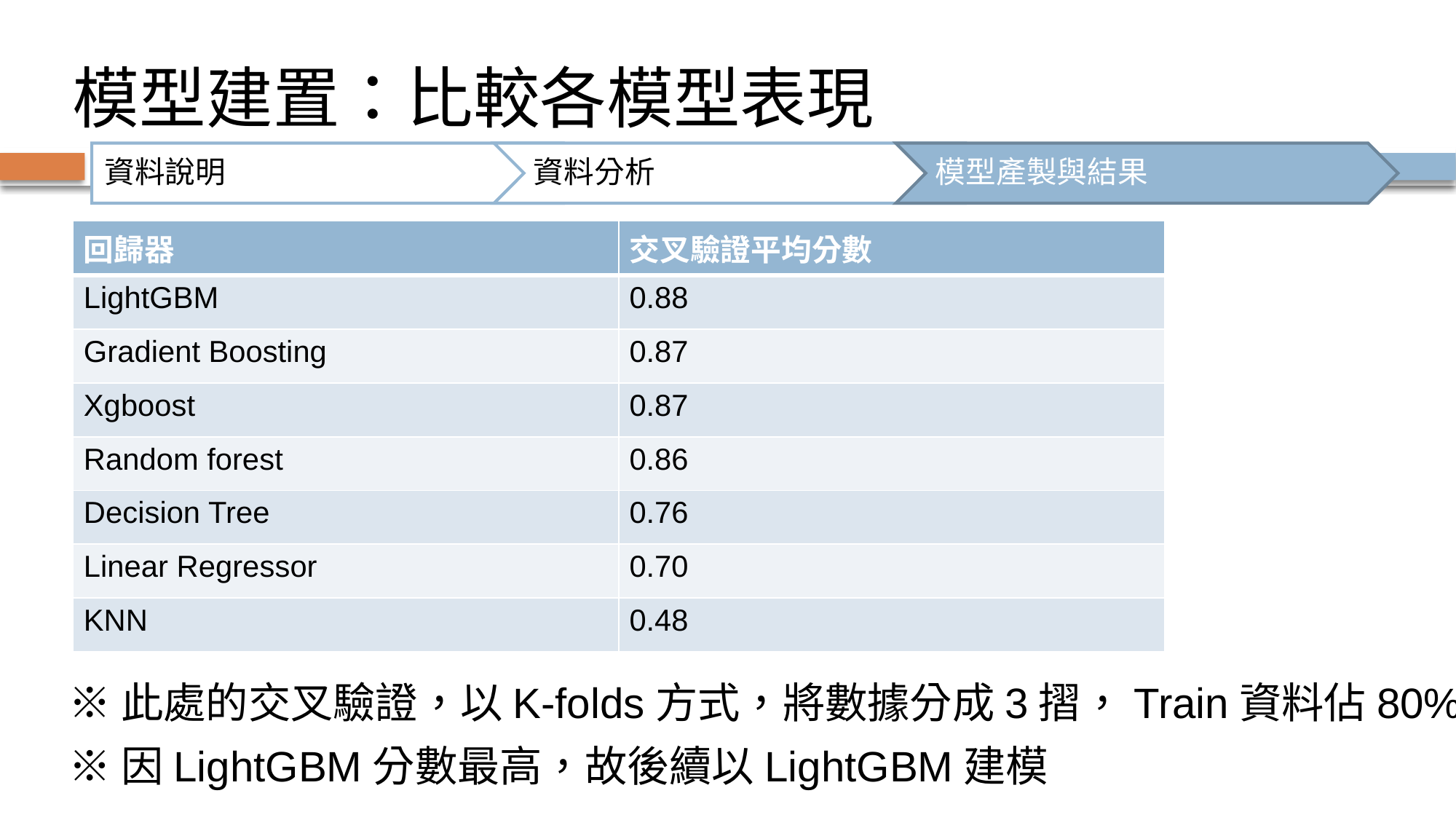

# 模型建置：比較各模型表現
資料說明
資料分析
模型產製與結果
| 回歸器 | 交叉驗證平均分數 |
| --- | --- |
| LightGBM | 0.88 |
| Gradient Boosting | 0.87 |
| Xgboost | 0.87 |
| Random forest | 0.86 |
| Decision Tree | 0.76 |
| Linear Regressor | 0.70 |
| KNN | 0.48 |
※此處的交叉驗證，以K-folds方式，將數據分成3摺，Train資料佔80%
※因LightGBM分數最高，故後續以LightGBM建模